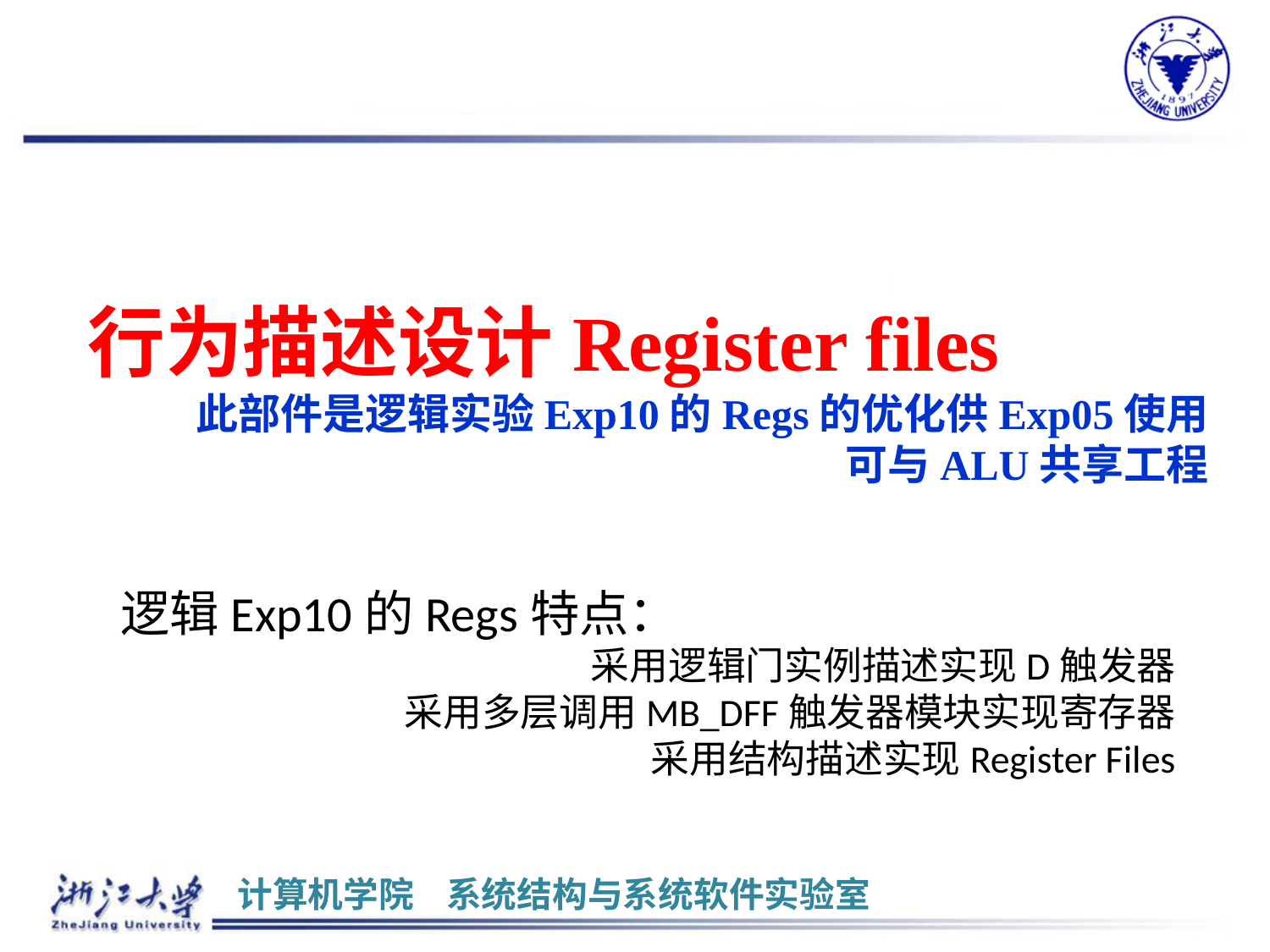

#
行为描述设计Register files
此部件是逻辑实验Exp10的Regs的优化供Exp05使用
可与ALU共享工程
逻辑Exp10的Regs特点：
采用逻辑门实例描述实现D触发器
采用多层调用MB_DFF触发器模块实现寄存器
采用结构描述实现Register Files